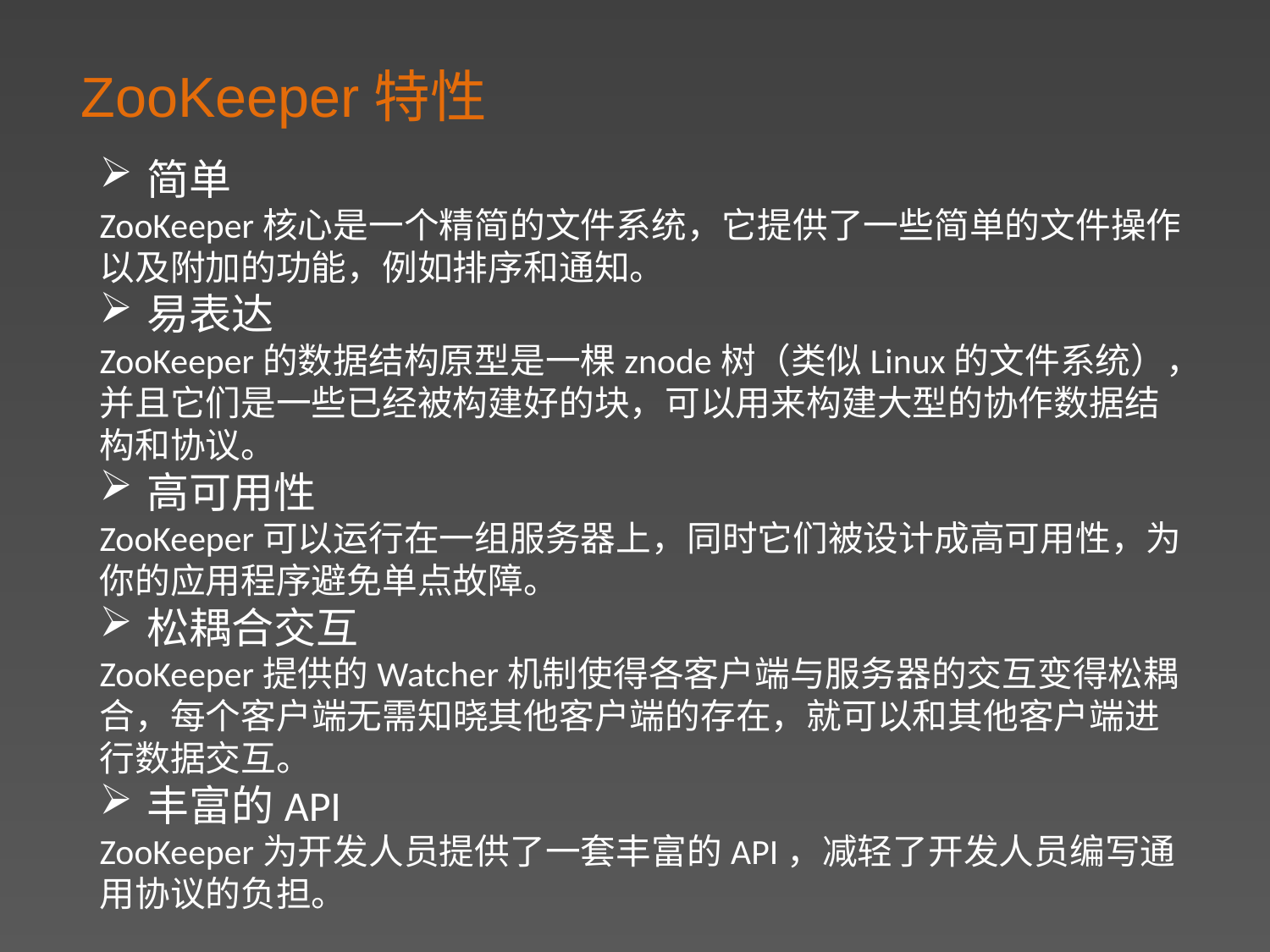

ZooKeeper特性
简单
ZooKeeper核心是一个精简的文件系统，它提供了一些简单的文件操作以及附加的功能，例如排序和通知。
易表达
ZooKeeper的数据结构原型是一棵znode树（类似Linux的文件系统），并且它们是一些已经被构建好的块，可以用来构建大型的协作数据结构和协议。
高可用性
ZooKeeper可以运行在一组服务器上，同时它们被设计成高可用性，为你的应用程序避免单点故障。
松耦合交互
ZooKeeper提供的Watcher机制使得各客户端与服务器的交互变得松耦合，每个客户端无需知晓其他客户端的存在，就可以和其他客户端进行数据交互。
丰富的API
ZooKeeper为开发人员提供了一套丰富的API，减轻了开发人员编写通用协议的负担。